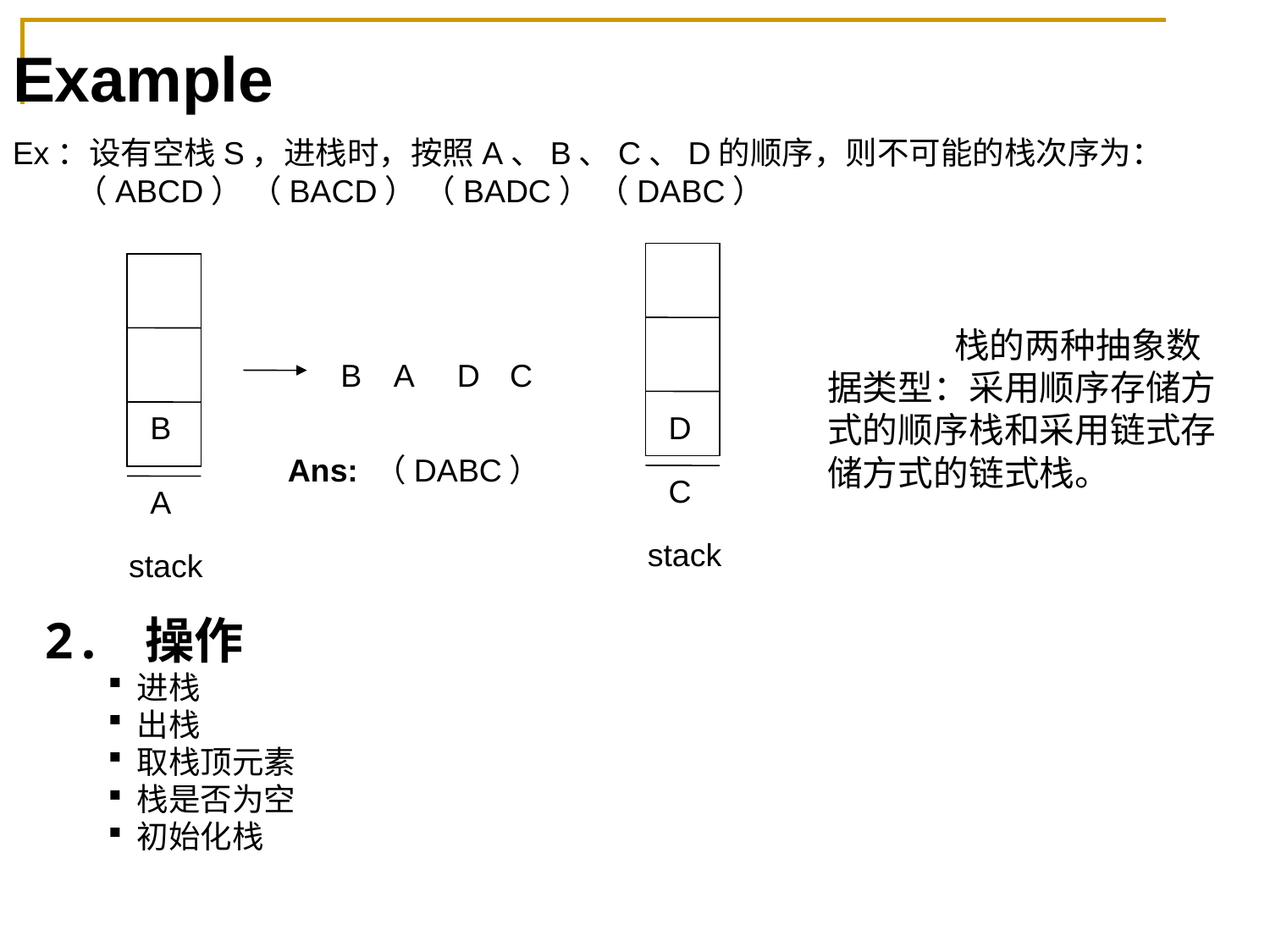

# Example
Ex：设有空栈S，进栈时，按照A、B、C、D的顺序，则不可能的栈次序为： （ABCD） （BACD） （BADC） （DABC）

stack

stack
		栈的两种抽象数据类型：采用顺序存储方式的顺序栈和采用链式存储方式的链式栈。
B
A
D
C

B
D
Ans: （DABC）
C
A
2. 操作
 进栈
 出栈
 取栈顶元素
 栈是否为空
 初始化栈